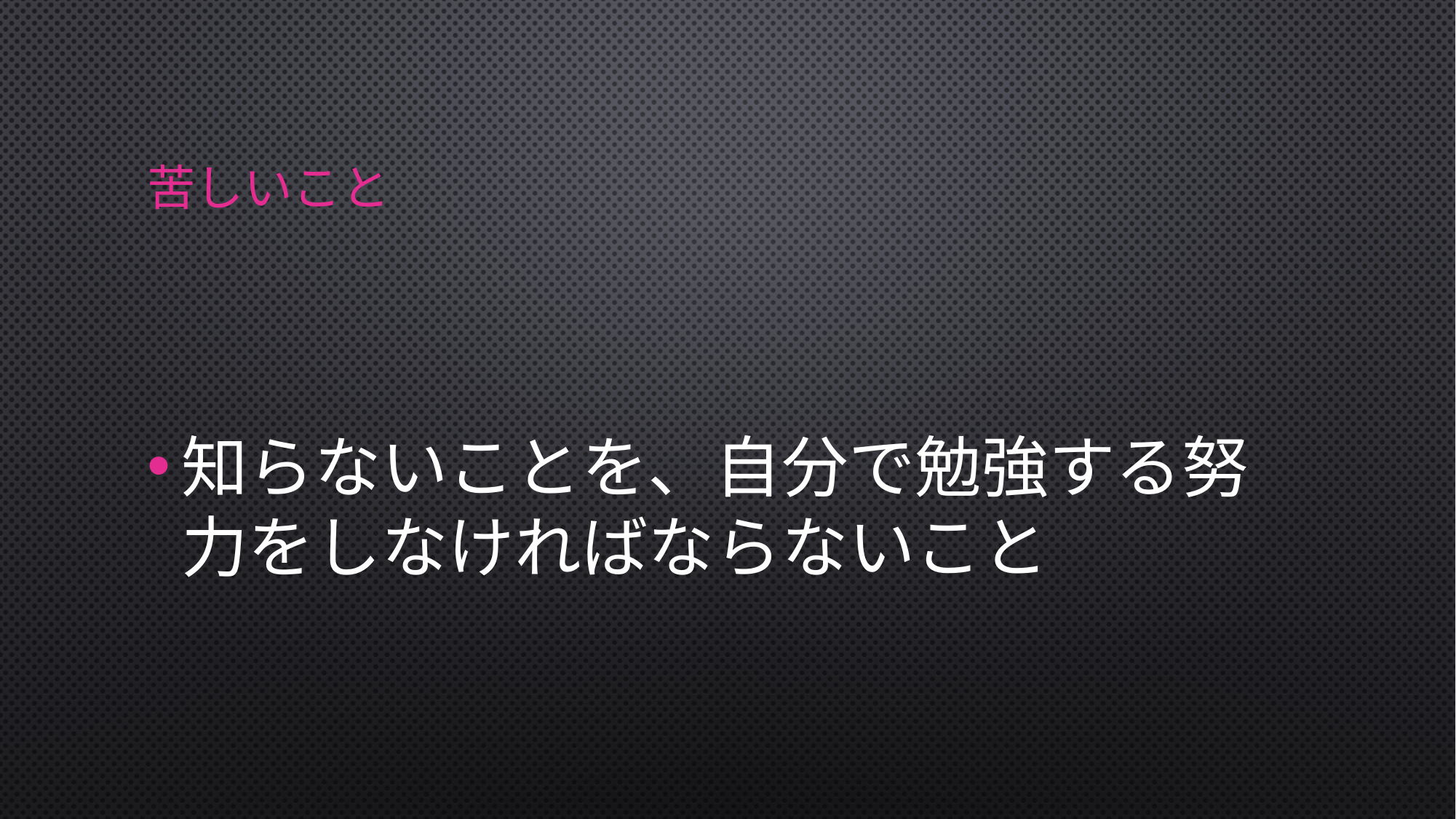

# 苦しいこと
知らないことを、自分で勉強する努力をしなければならないこと